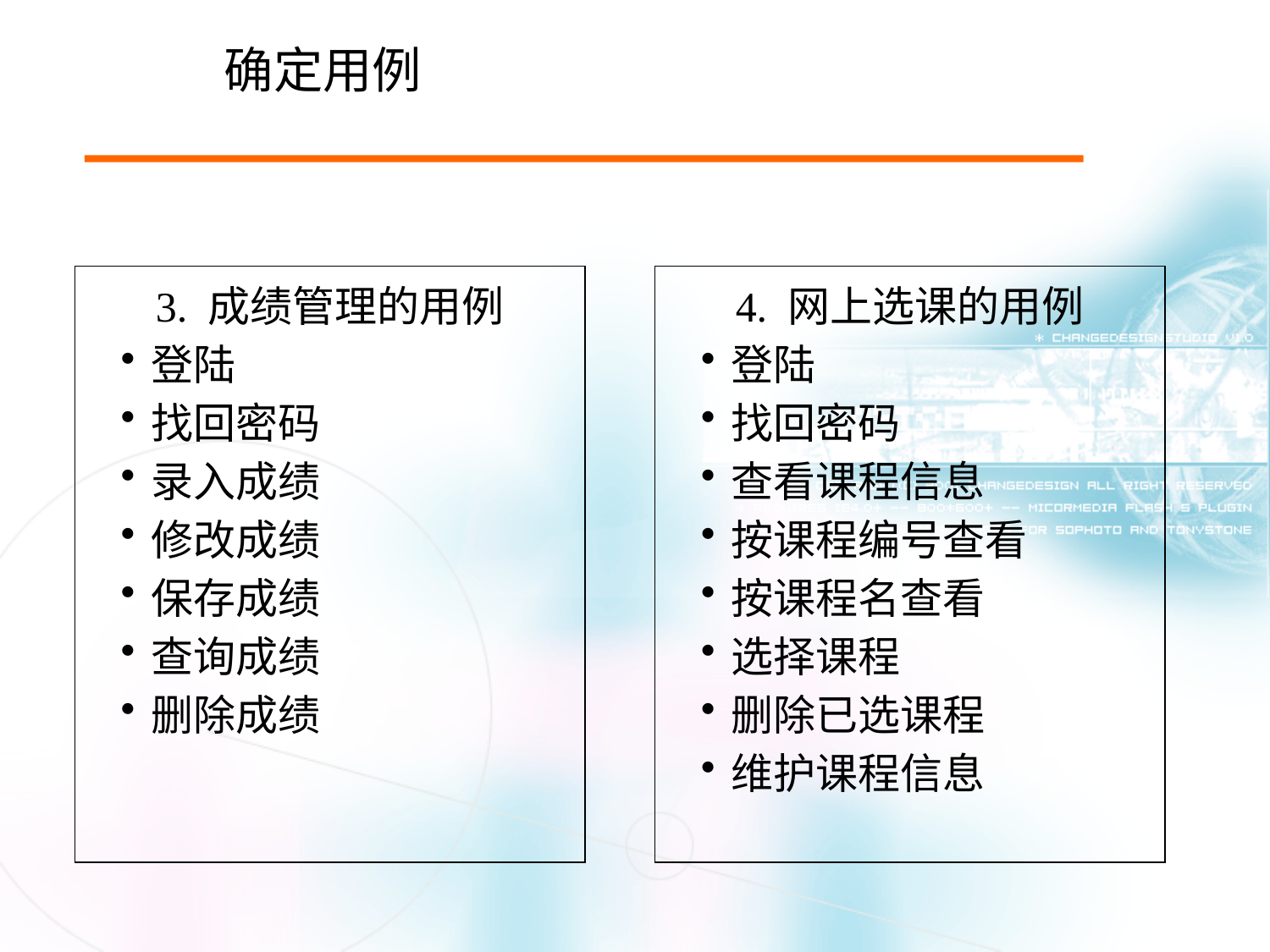

# 确定用例
3. 成绩管理的用例
登陆
找回密码
录入成绩
修改成绩
保存成绩
查询成绩
删除成绩

4. 网上选课的用例
登陆
找回密码
查看课程信息
按课程编号查看
按课程名查看
选择课程
删除已选课程
维护课程信息